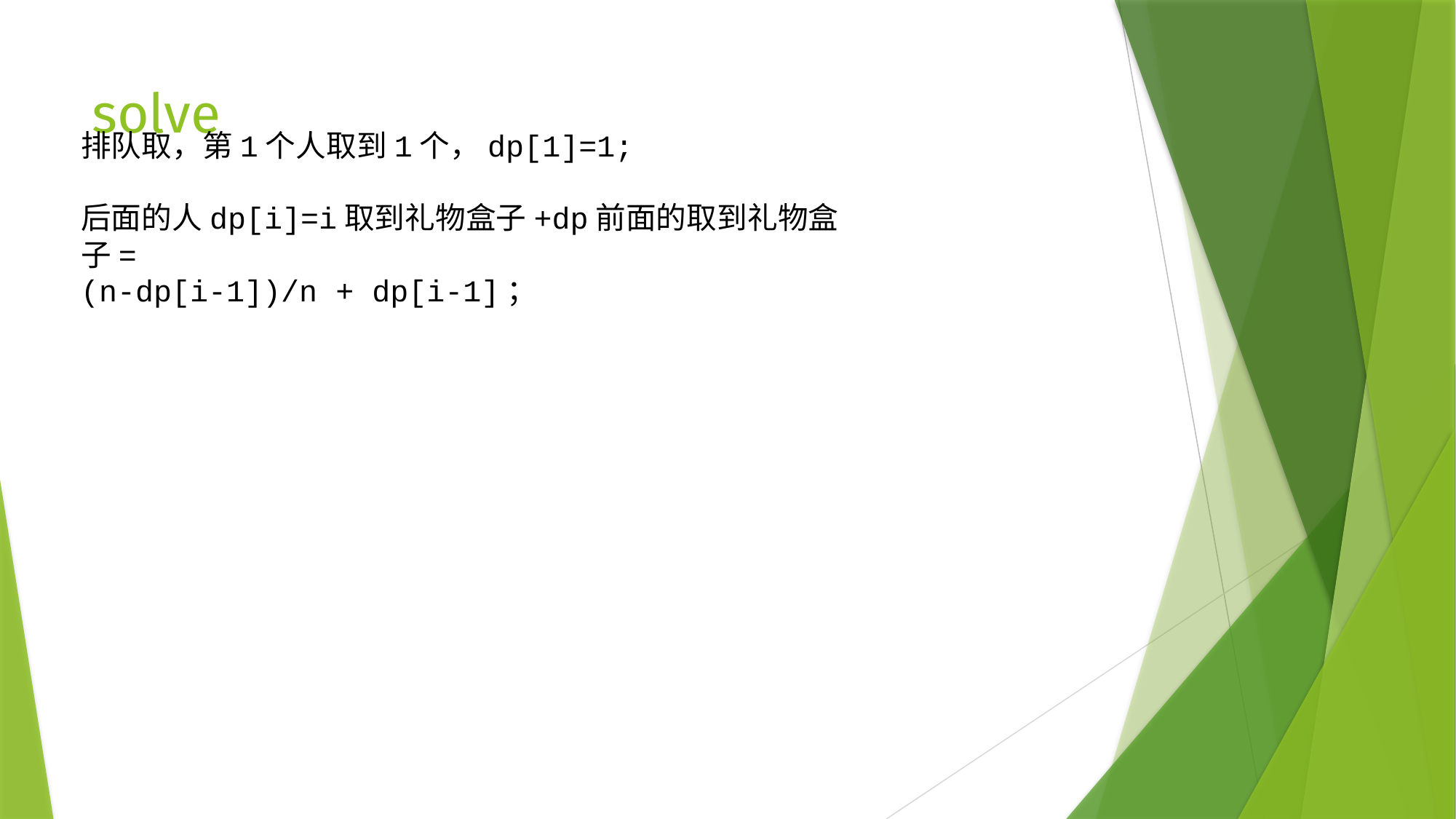

# solve
排队取，第1个人取到1个，dp[1]=1;

后面的人dp[i]=i取到礼物盒子+dp前面的取到礼物盒子=
(n-dp[i-1])/n + dp[i-1]；